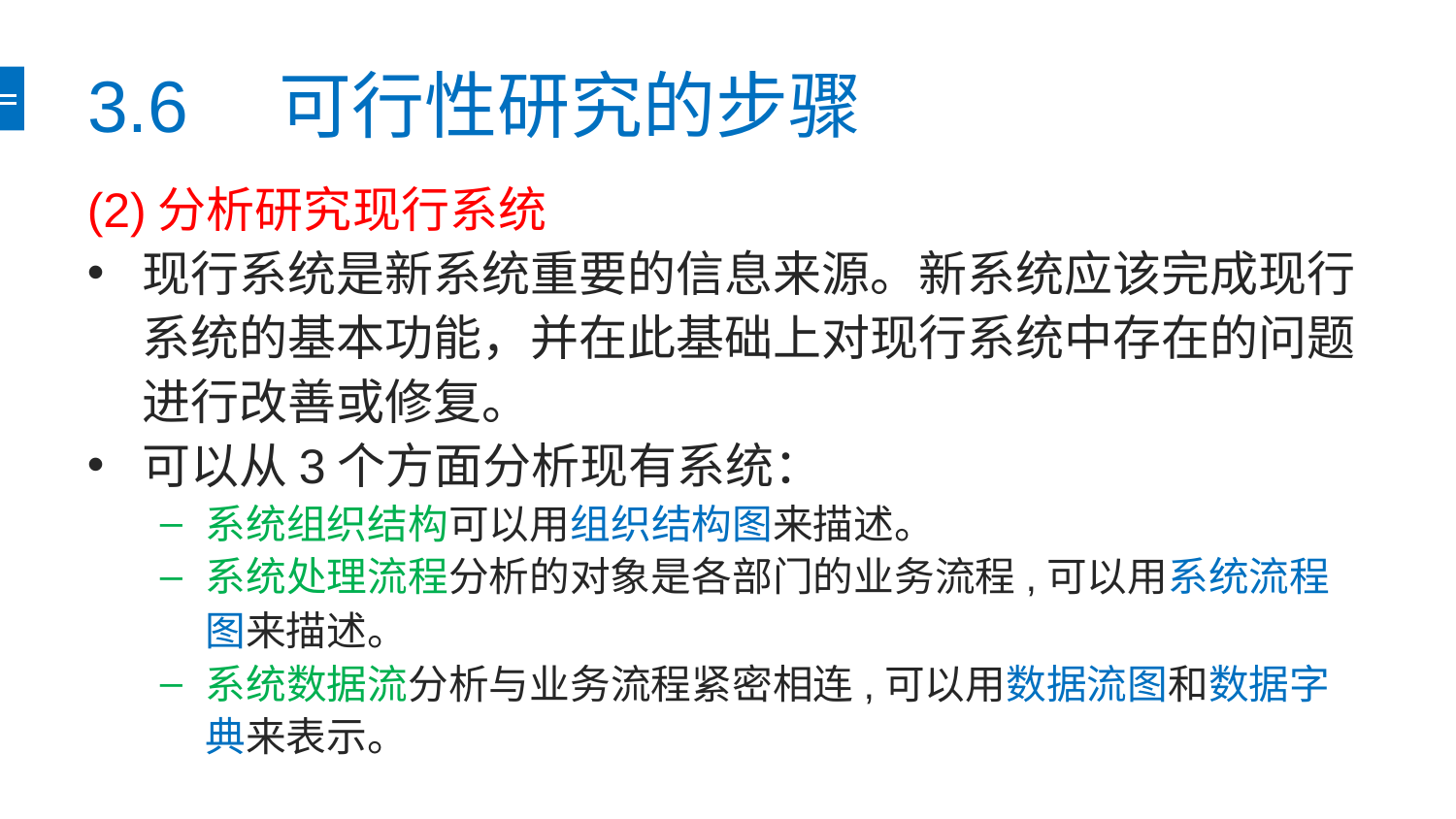

# 3.6　可行性研究的步骤
(2)分析研究现行系统
现行系统是新系统重要的信息来源。新系统应该完成现行系统的基本功能，并在此基础上对现行系统中存在的问题进行改善或修复。
可以从3个方面分析现有系统：
系统组织结构可以用组织结构图来描述。
系统处理流程分析的对象是各部门的业务流程,可以用系统流程图来描述。
系统数据流分析与业务流程紧密相连,可以用数据流图和数据字典来表示。